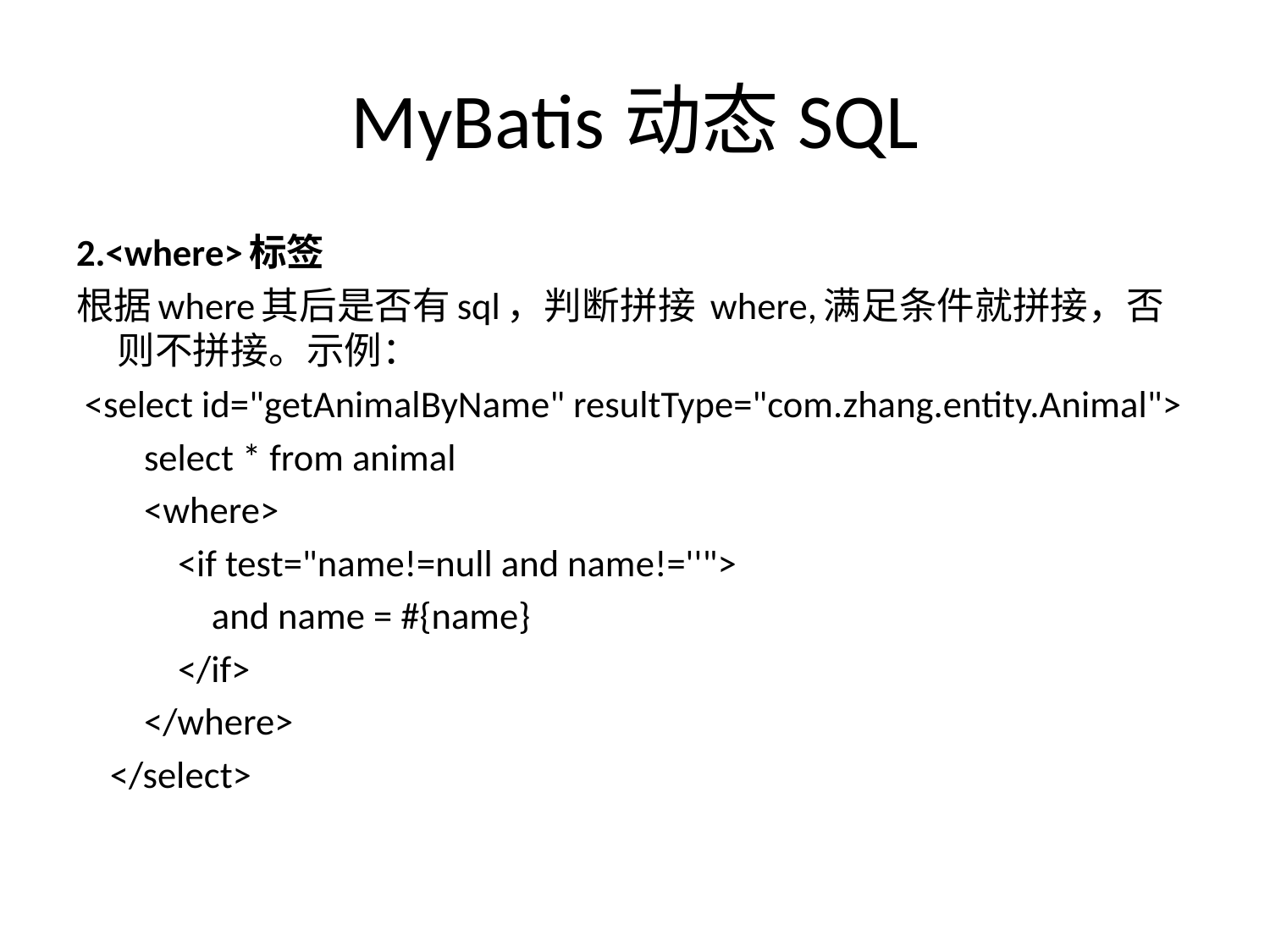

# MyBatis动态SQL
2.<where>标签
根据where其后是否有sql，判断拼接 where,满足条件就拼接，否则不拼接。示例：
 <select id="getAnimalByName" resultType="com.zhang.entity.Animal">
        select * from animal
        <where>
            <if test="name!=null and name!=''">
                and name = #{name}
            </if>
        </where>
    </select>